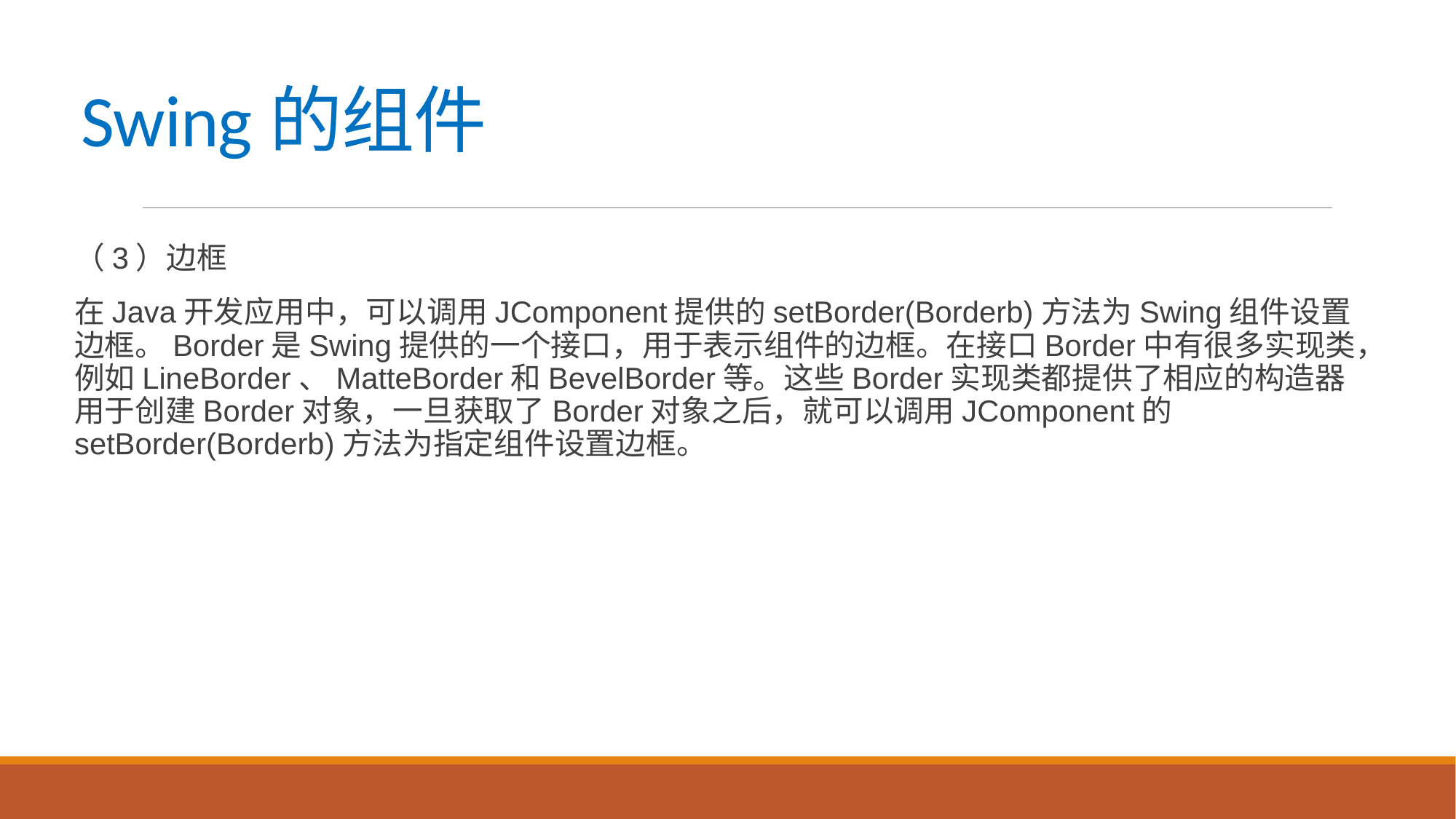

# Swing的组件
（3）边框
在Java开发应用中，可以调用JComponent提供的setBorder(Borderb)方法为Swing组件设置边框。Border是Swing提供的一个接口，用于表示组件的边框。在接口Border中有很多实现类，例如LineBorder、MatteBorder和BevelBorder等。这些Border实现类都提供了相应的构造器用于创建Border对象，一旦获取了Border对象之后，就可以调用JComponent的setBorder(Borderb)方法为指定组件设置边框。